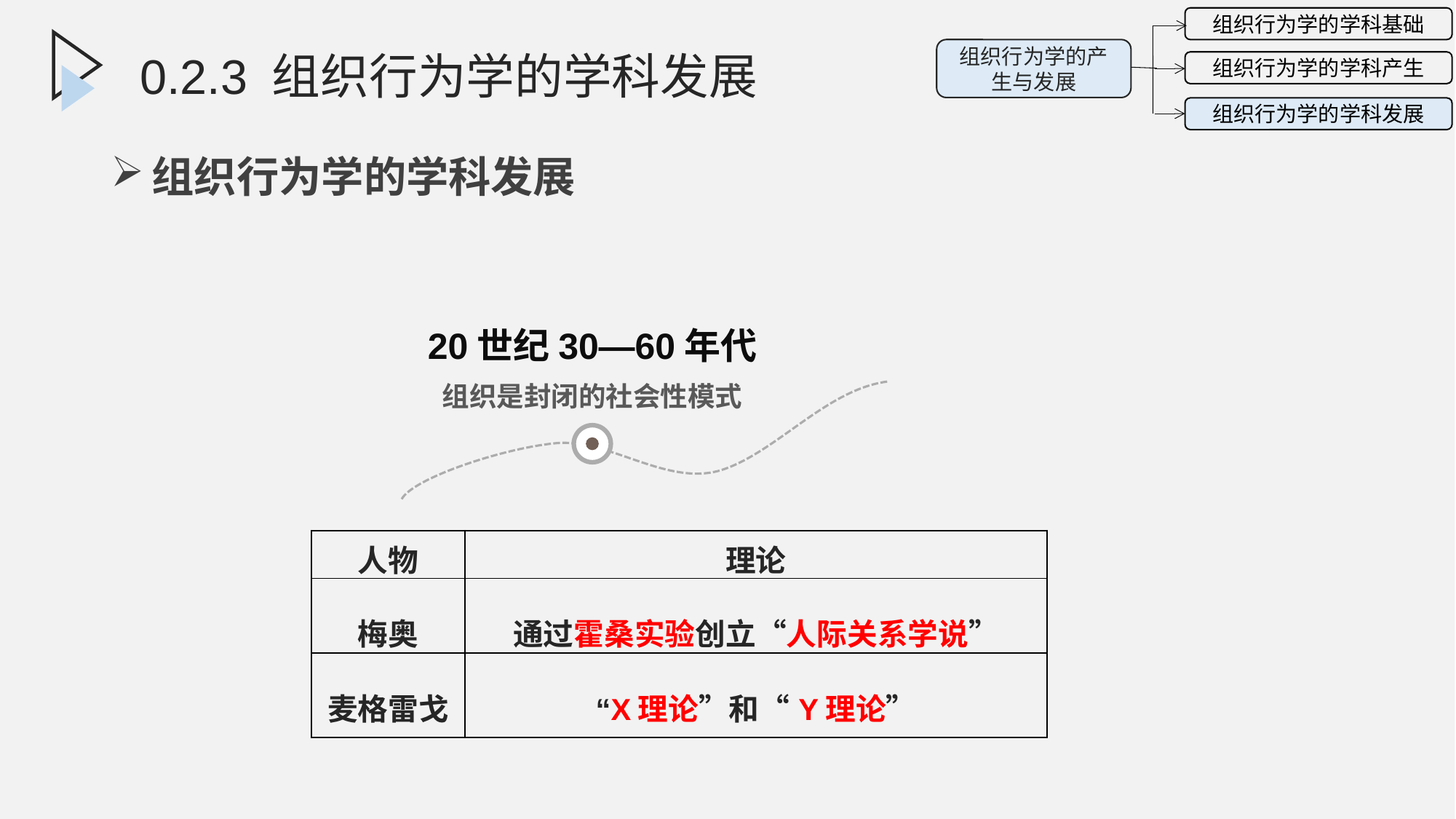

0.2.3.2第二阶段
组织行为学的学科基础
组织行为学的产生与发展
组织行为学的学科产生

组织行为学的学科发展
0.2.3 组织行为学的学科发展
组织行为学的学科发展

20世纪30—60年代
组织是封闭的社会性模式

| 人物 | 理论 |
| --- | --- |
| 梅奥 | 通过霍桑实验创立“人际关系学说” |
| 麦格雷戈 | “X理论”和“Y理论” |